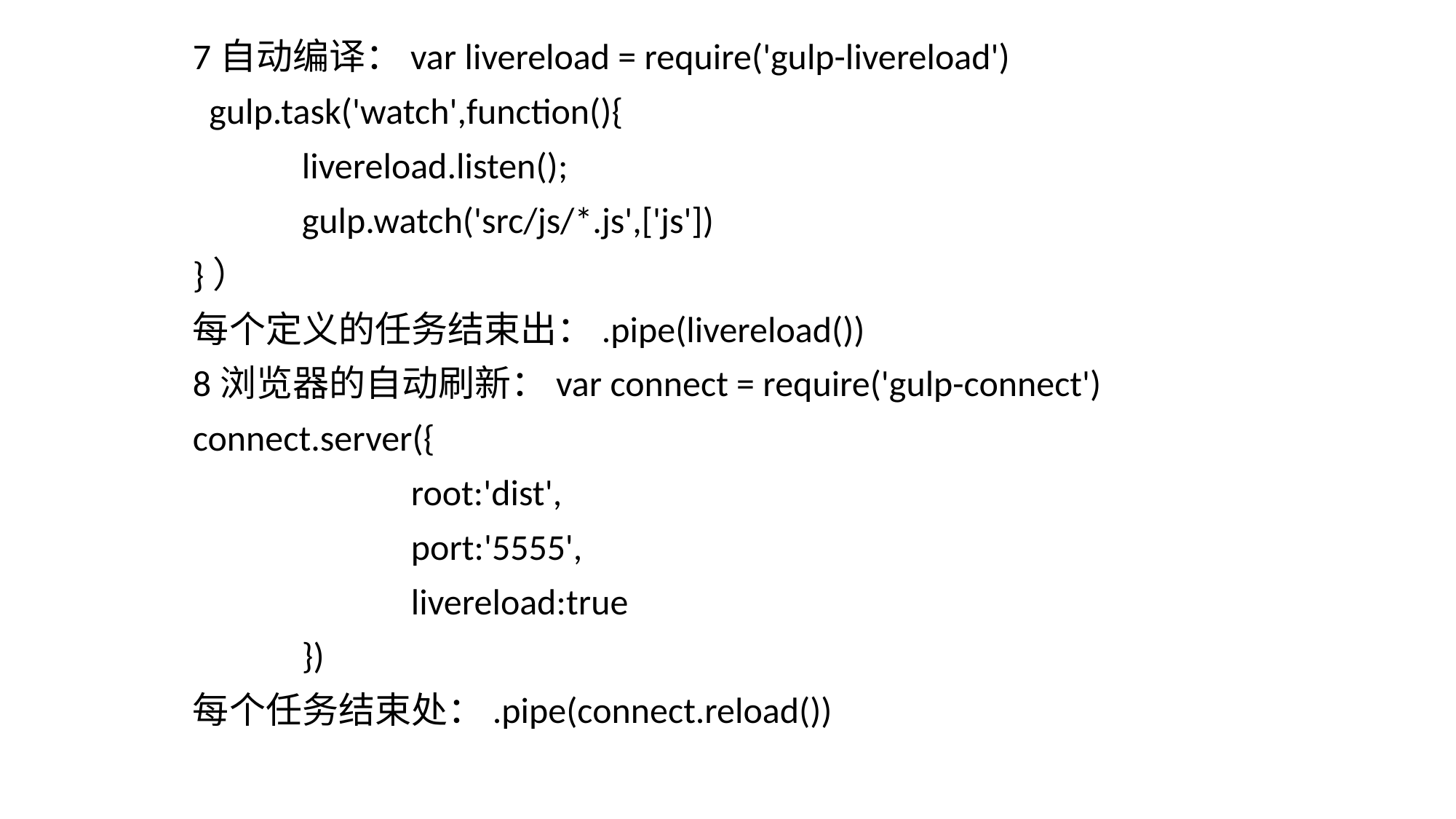

7自动编译：var livereload = require('gulp-livereload')
  gulp.task('watch',function(){
	livereload.listen();
	gulp.watch('src/js/*.js',['js'])
}）
每个定义的任务结束出：.pipe(livereload())
8浏览器的自动刷新：var connect = require('gulp-connect')
connect.server({
		root:'dist',
		port:'5555',
		livereload:true
	})
每个任务结束处：.pipe(connect.reload())